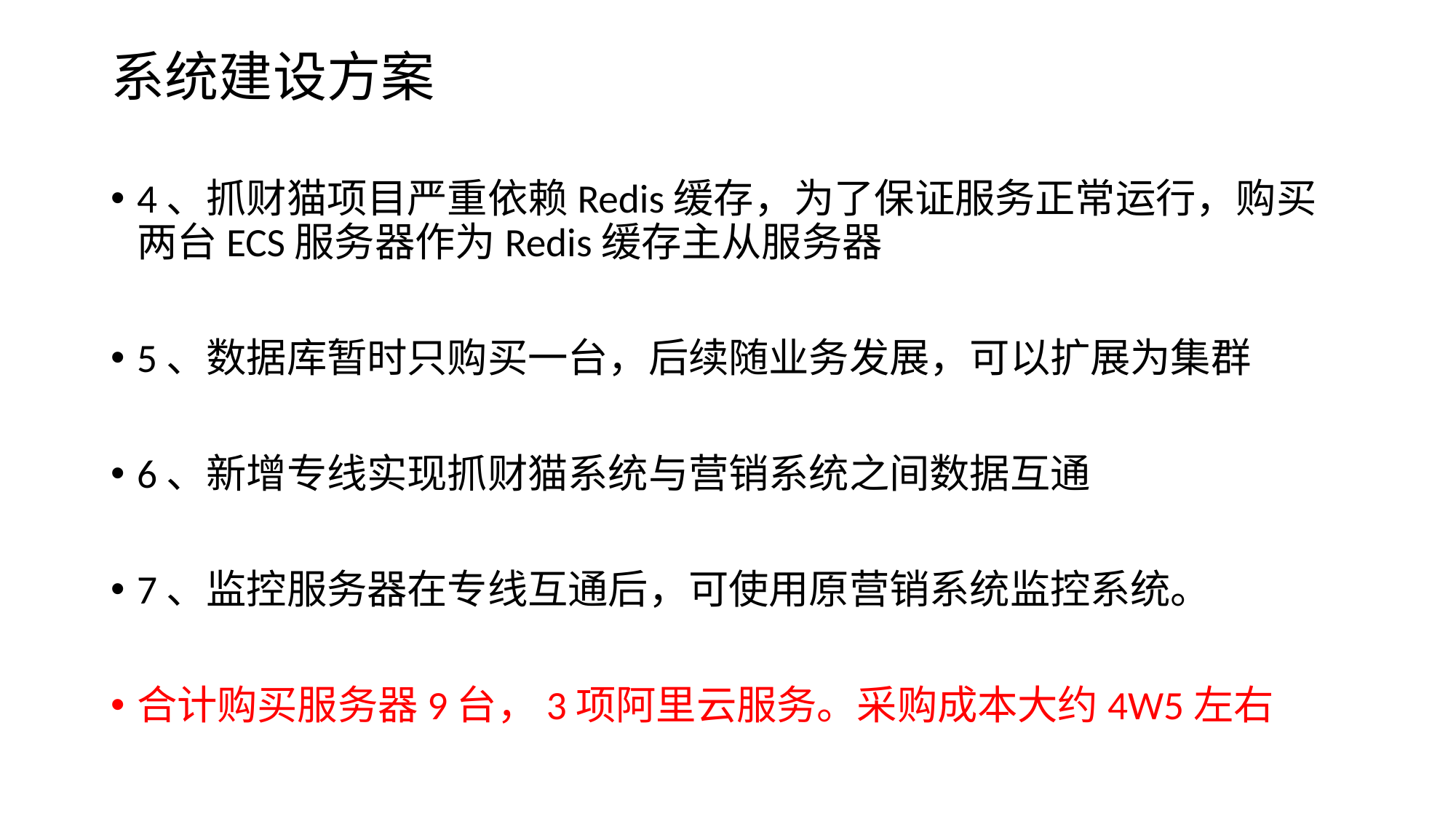

# 系统建设方案
4、抓财猫项目严重依赖Redis缓存，为了保证服务正常运行，购买两台ECS服务器作为Redis缓存主从服务器

5、数据库暂时只购买一台，后续随业务发展，可以扩展为集群

6、新增专线实现抓财猫系统与营销系统之间数据互通

7、监控服务器在专线互通后，可使用原营销系统监控系统。

合计购买服务器9台，3项阿里云服务。采购成本大约4W5左右